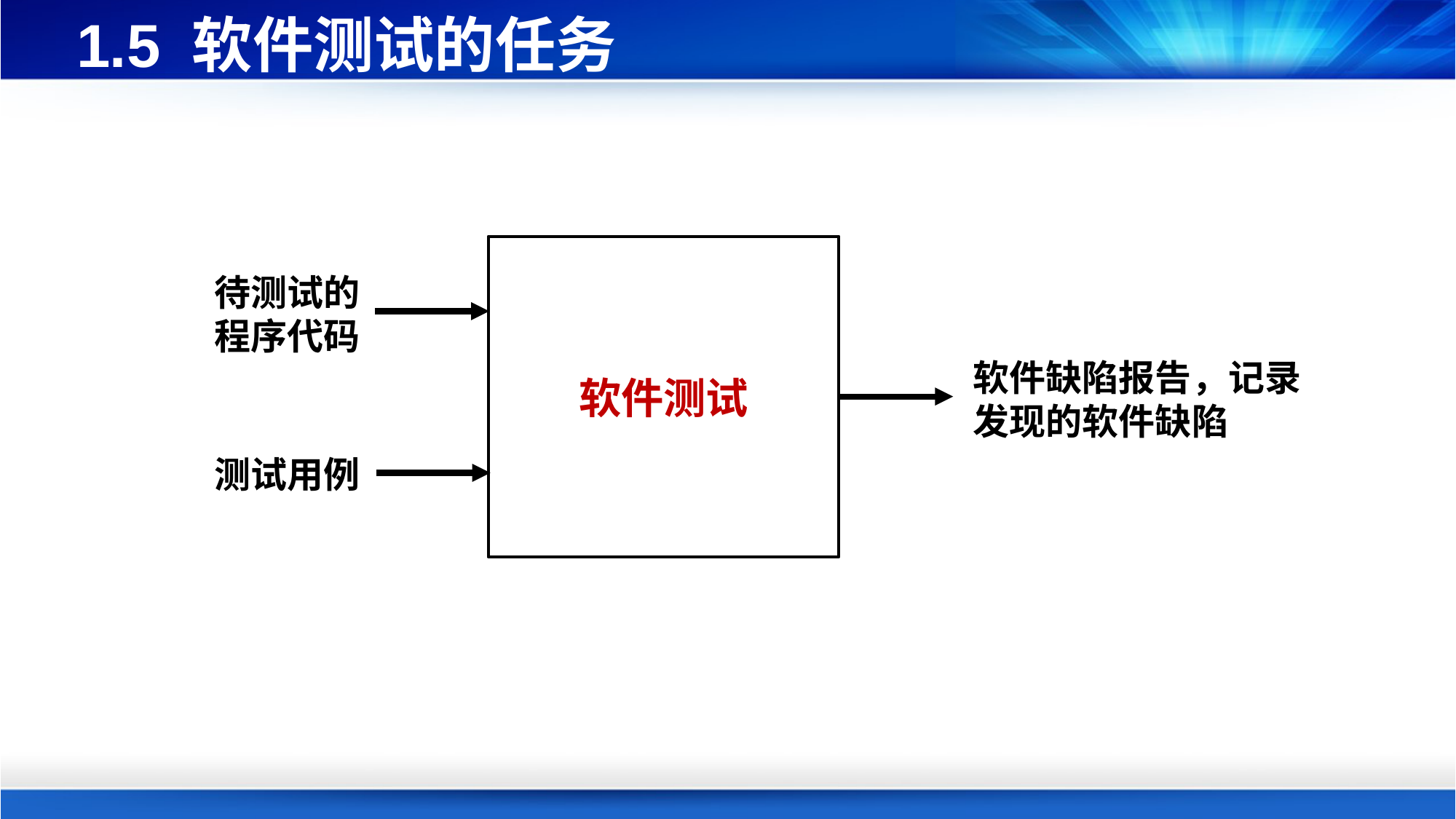

# 1.5 软件测试的任务

软件测试
待测试的
程序代码
软件缺陷报告，记录
发现的软件缺陷
测试用例